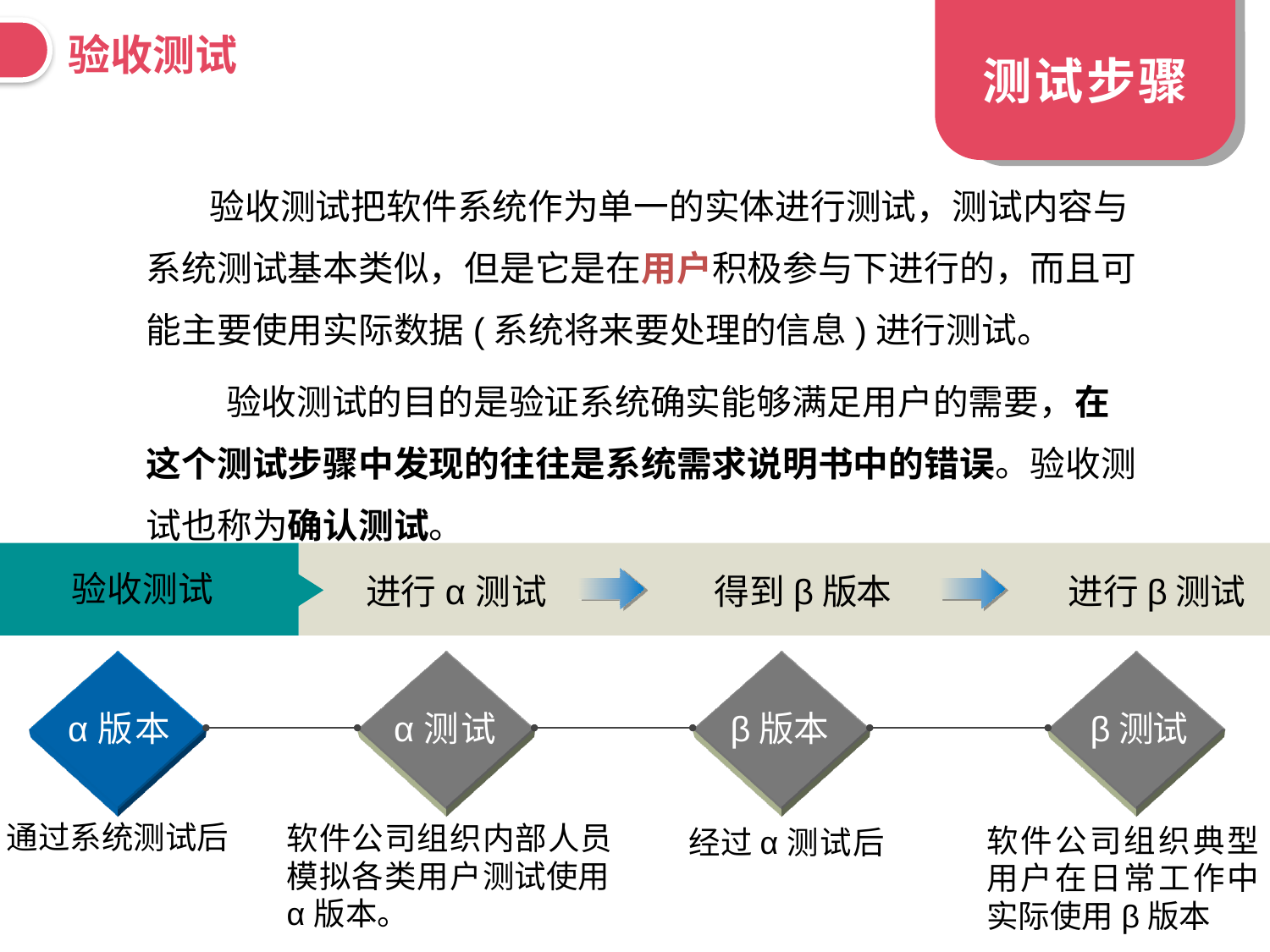

验收测试
测试步骤
       验收测试把软件系统作为单一的实体进行测试，测试内容与系统测试基本类似，但是它是在用户积极参与下进行的，而且可能主要使用实际数据(系统将来要处理的信息)进行测试。
 验收测试的目的是验证系统确实能够满足用户的需要，在这个测试步骤中发现的往往是系统需求说明书中的错误。验收测试也称为确认测试。

验收测试
进行α测试
得到β版本
进行β测试

α版本
α测试
β版本
β测试

通过系统测试后
软件公司组织内部人员模拟各类用户测试使用α版本。
经过α测试后
软件公司组织典型 用户在日常工作中 实际使用β版本